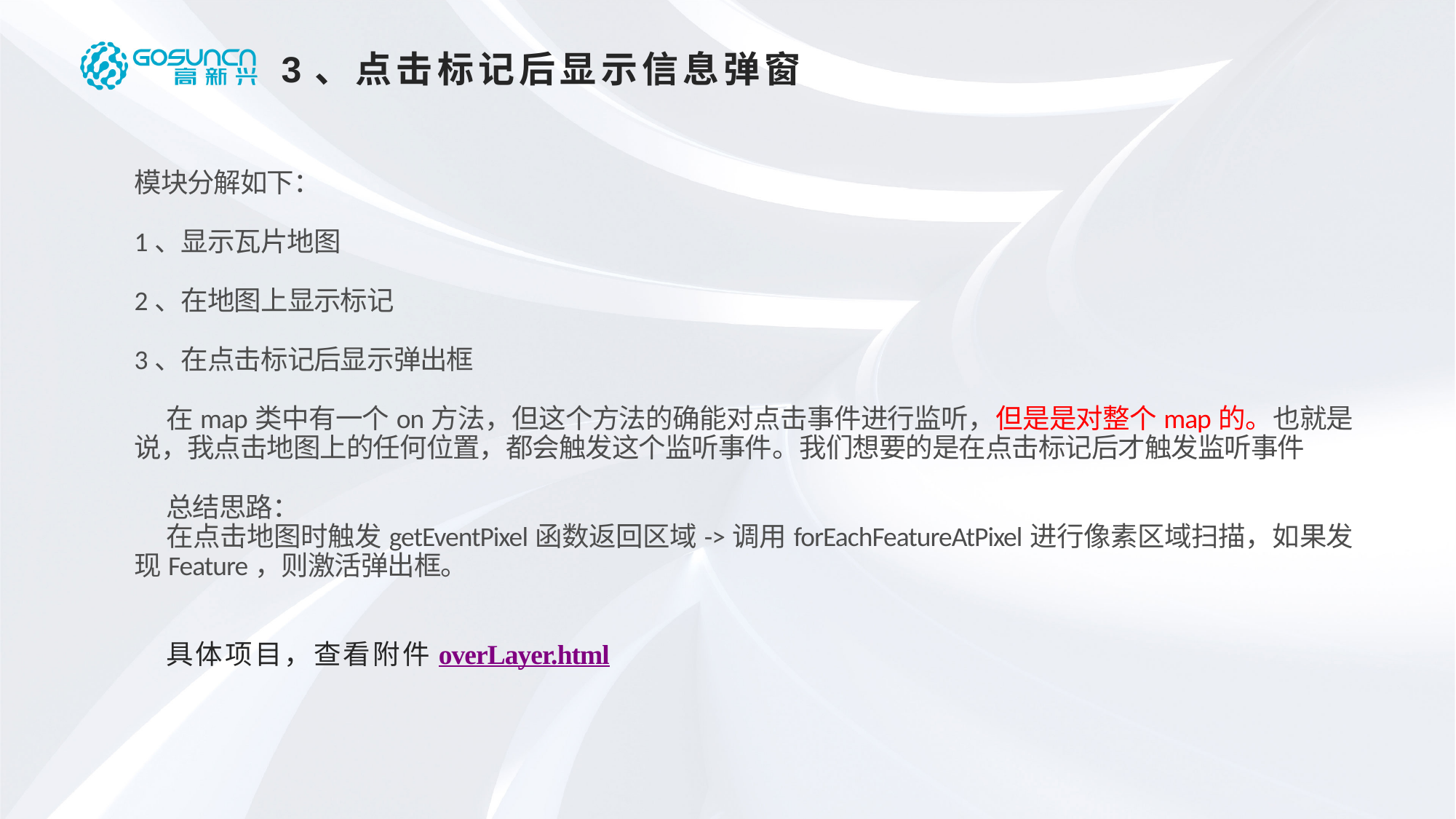

3、点击标记后显示信息弹窗
模块分解如下：
1、显示瓦片地图
2、在地图上显示标记
3、在点击标记后显示弹出框

在map类中有一个on方法，但这个方法的确能对点击事件进行监听，但是是对整个map的。也就是说，我点击地图上的任何位置，都会触发这个监听事件。我们想要的是在点击标记后才触发监听事件

总结思路：
在点击地图时触发getEventPixel函数返回区域->调用forEachFeatureAtPixel进行像素区域扫描，如果发现Feature，则激活弹出框。

具体项目，查看附件overLayer.html